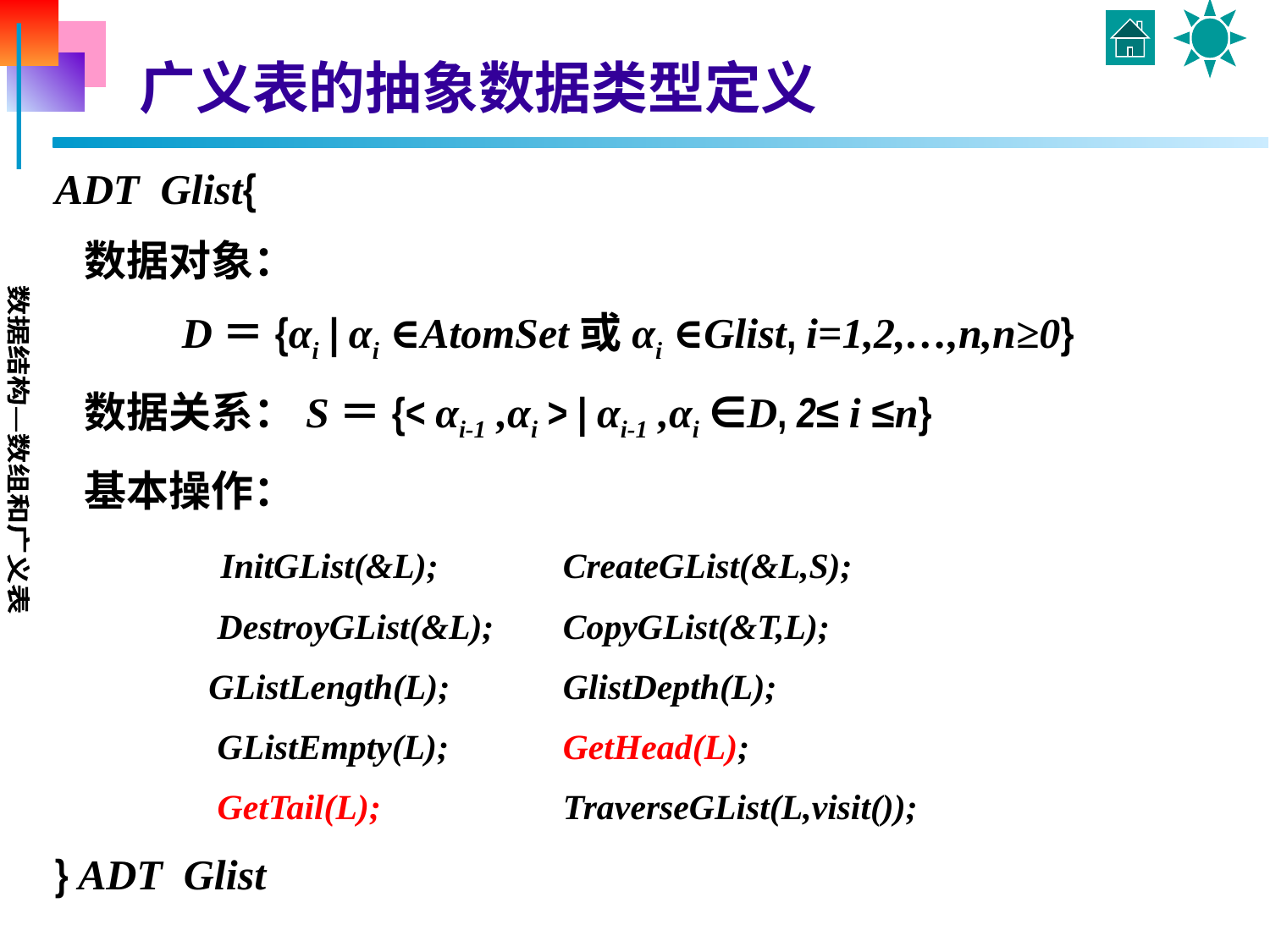

广义表的抽象数据类型定义
ADT  Glist{
  数据对象：
	D＝{αi | αi ∈AtomSet或αi ∈Glist, i=1,2,…,n,n≥0}
  数据关系：S＝{< αi-1 ,αi > | αi-1 ,αi ∈D, 2≤ i ≤n}
  基本操作：
    InitGList(&L);    	CreateGList(&L,S);
    DestroyGList(&L); 	CopyGList(&T,L);
   GListLength(L);   	GlistDepth(L);
    GListEmpty(L);    	GetHead(L);
    GetTail(L);       	TraverseGList(L,visit());
} ADT  Glist
79